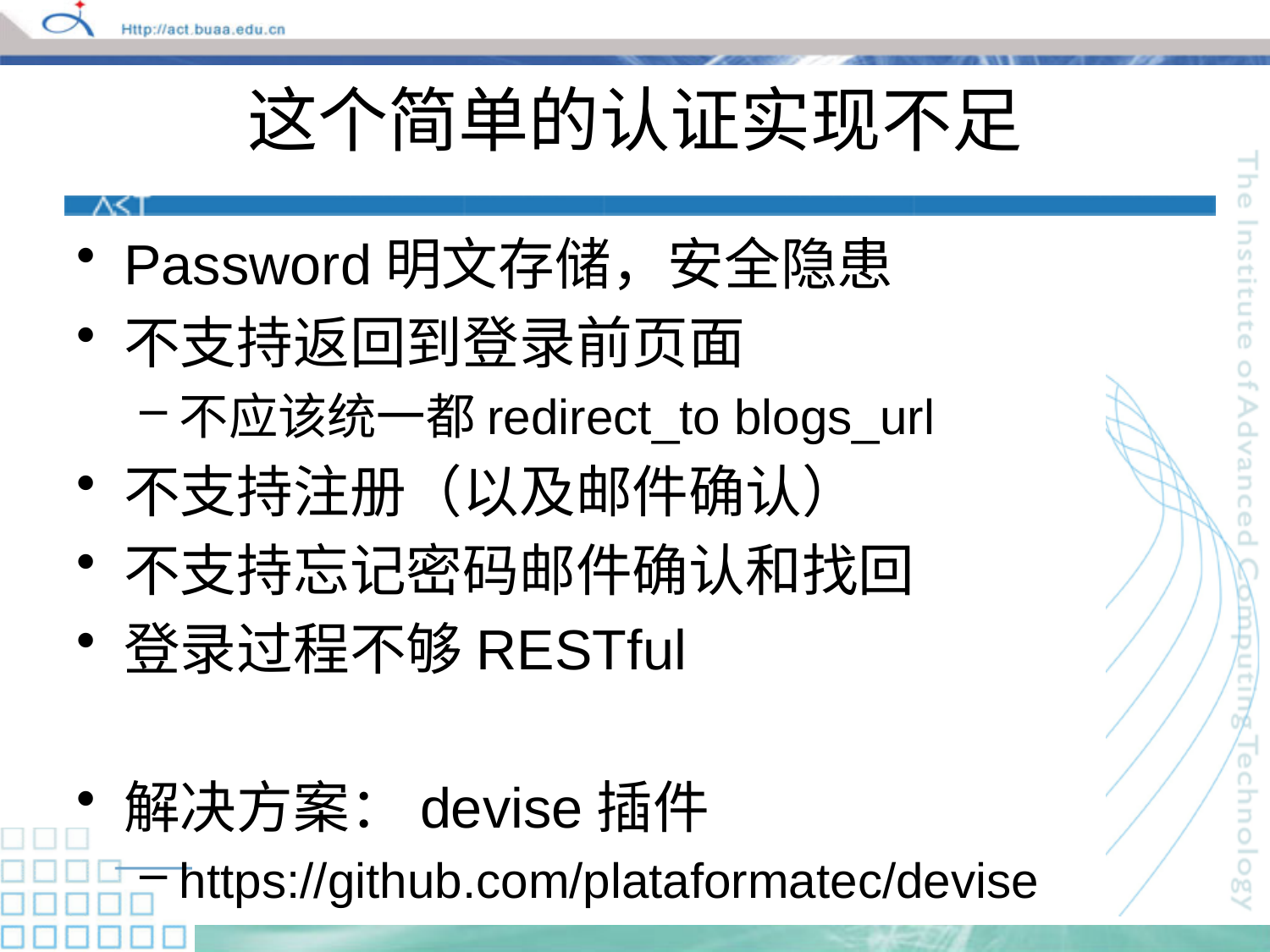

# 这个简单的认证实现不足
Password明文存储，安全隐患
不支持返回到登录前页面
不应该统一都redirect_to blogs_url
不支持注册（以及邮件确认）
不支持忘记密码邮件确认和找回
登录过程不够RESTful

解决方案：devise插件
https://github.com/plataformatec/devise